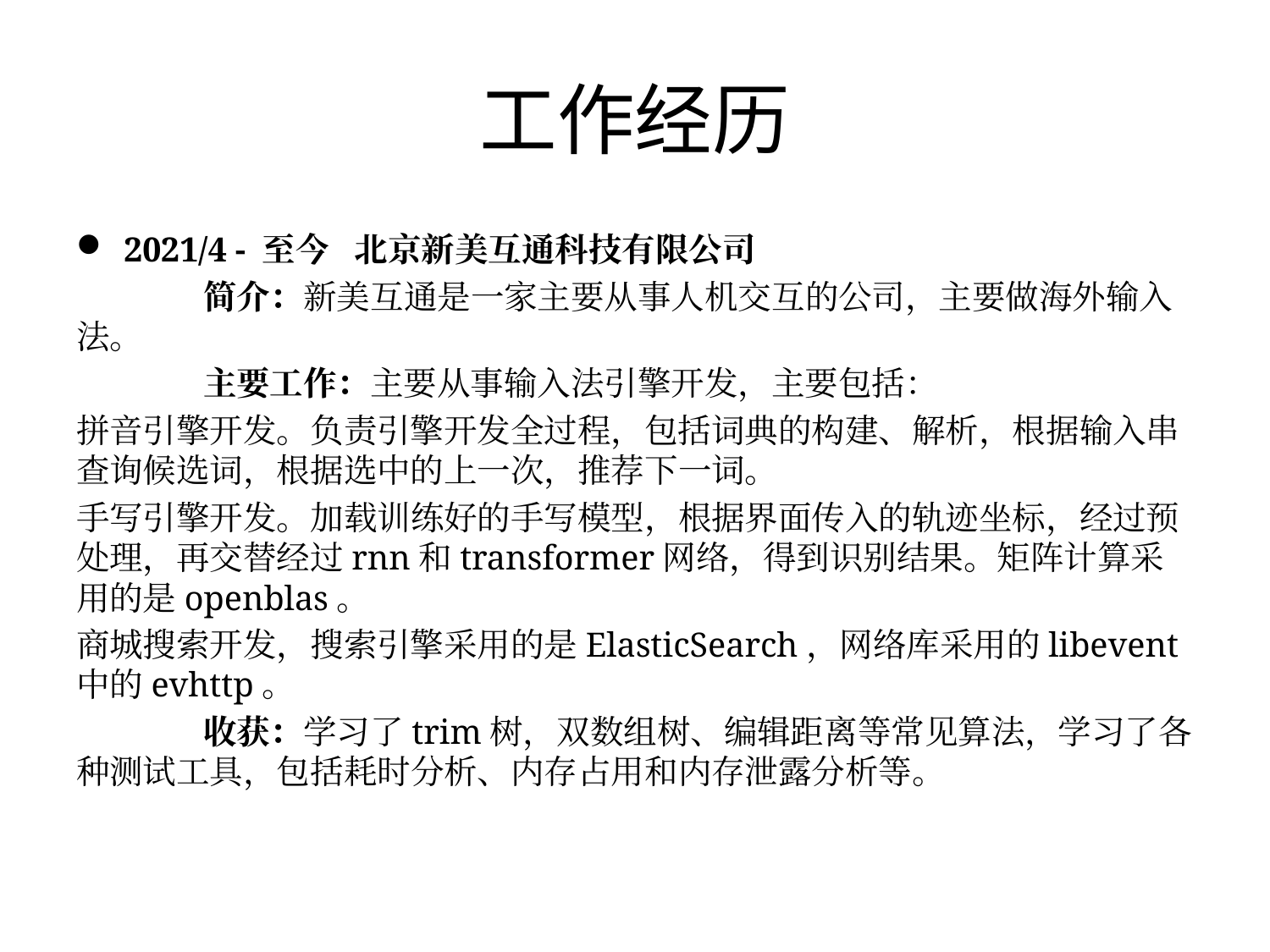

# 工作经历
2021/4 - 至今   北京新美互通科技有限公司
	简介：新美互通是一家主要从事人机交互的公司，主要做海外输入法。
	主要工作：主要从事输入法引擎开发，主要包括：
拼音引擎开发。负责引擎开发全过程，包括词典的构建、解析，根据输入串查询候选词，根据选中的上一次，推荐下一词。
手写引擎开发。加载训练好的手写模型，根据界面传入的轨迹坐标，经过预处理，再交替经过rnn和transformer网络，得到识别结果。矩阵计算采用的是openblas。
商城搜索开发，搜索引擎采用的是ElasticSearch，网络库采用的libevent中的evhttp。
	收获：学习了trim树，双数组树、编辑距离等常见算法，学习了各种测试工具，包括耗时分析、内存占用和内存泄露分析等。